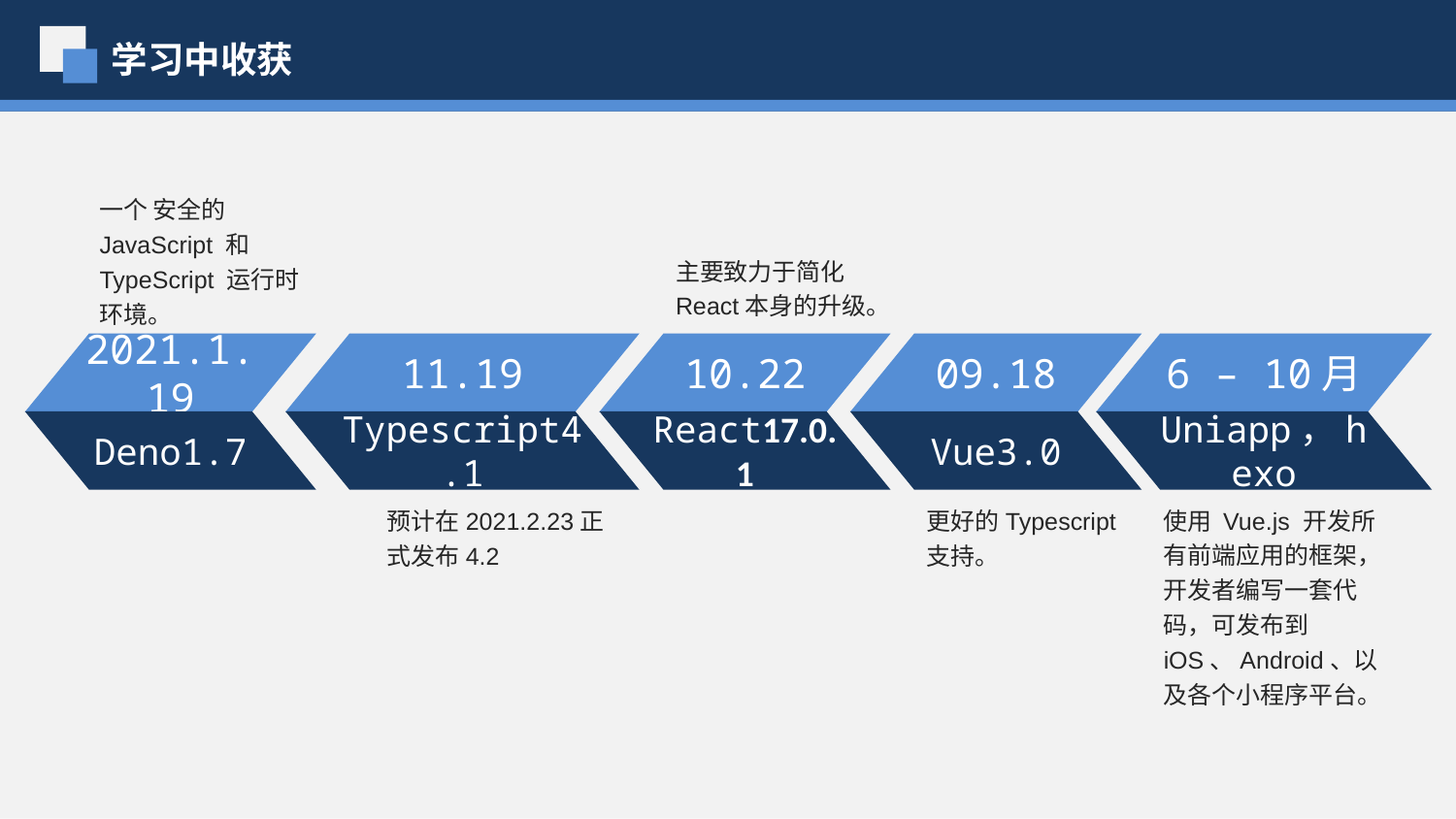

学习中收获

一个 安全的 JavaScript 和 TypeScript 运行时环境。
主要致力于简化React本身的升级。
2021.1.19
Deno1.7
11.19
Typescript4.1
10.22
React17.0.1
09.18
Vue3.0
6 – 10月
Uniapp，hexo
预计在2021.2.23正式发布4.2
更好的Typescript 支持。
使用 Vue.js 开发所有前端应用的框架，开发者编写一套代码，可发布到iOS、Android、以及各个小程序平台。